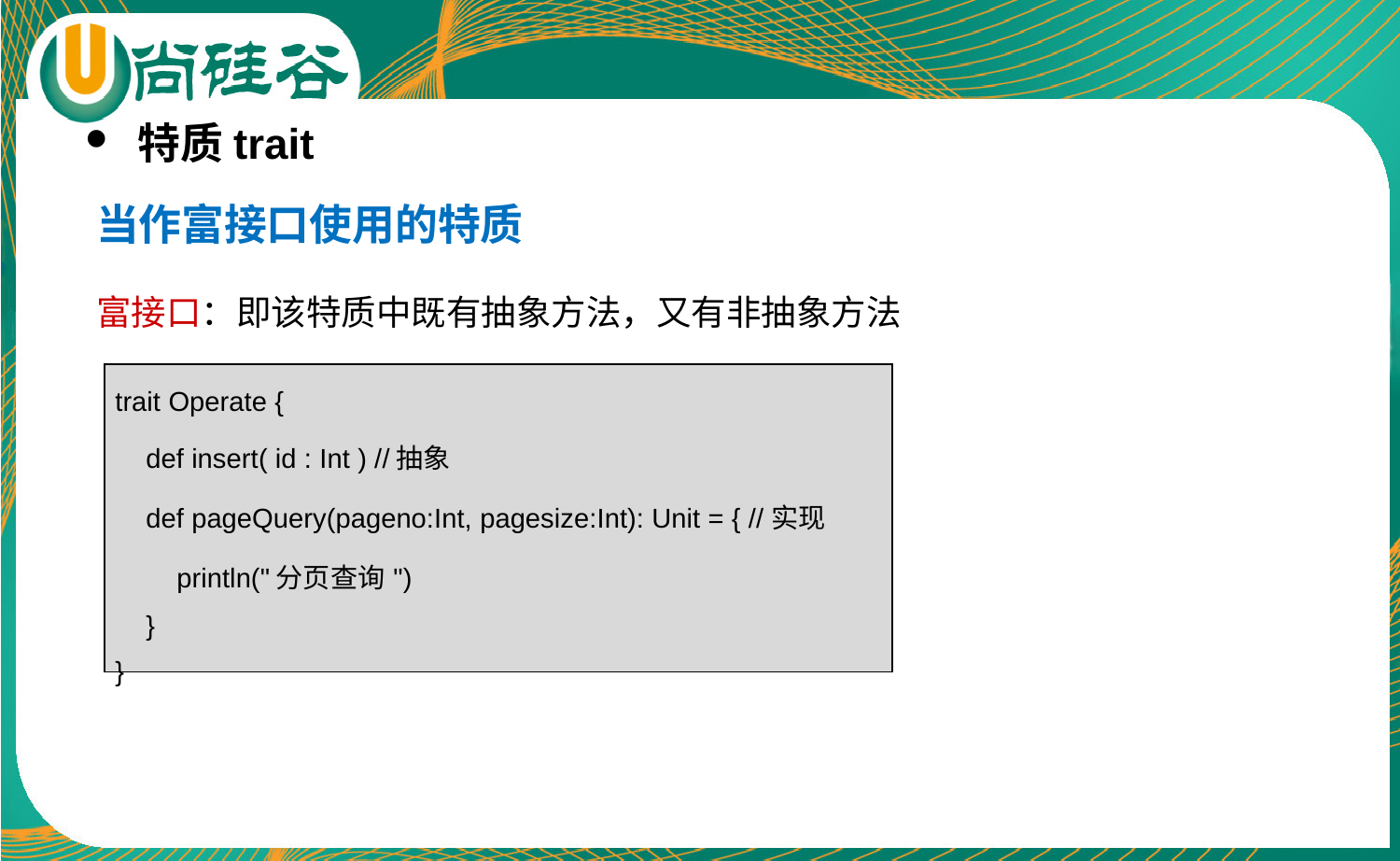

特质trait

当作富接口使用的特质

富接口：即该特质中既有抽象方法，又有非抽象方法

| trait Operate { def insert( id : Int ) //抽象 def pageQuery(pageno:Int, pagesize:Int): Unit = { //实现 println("分页查询") } } |
| --- |